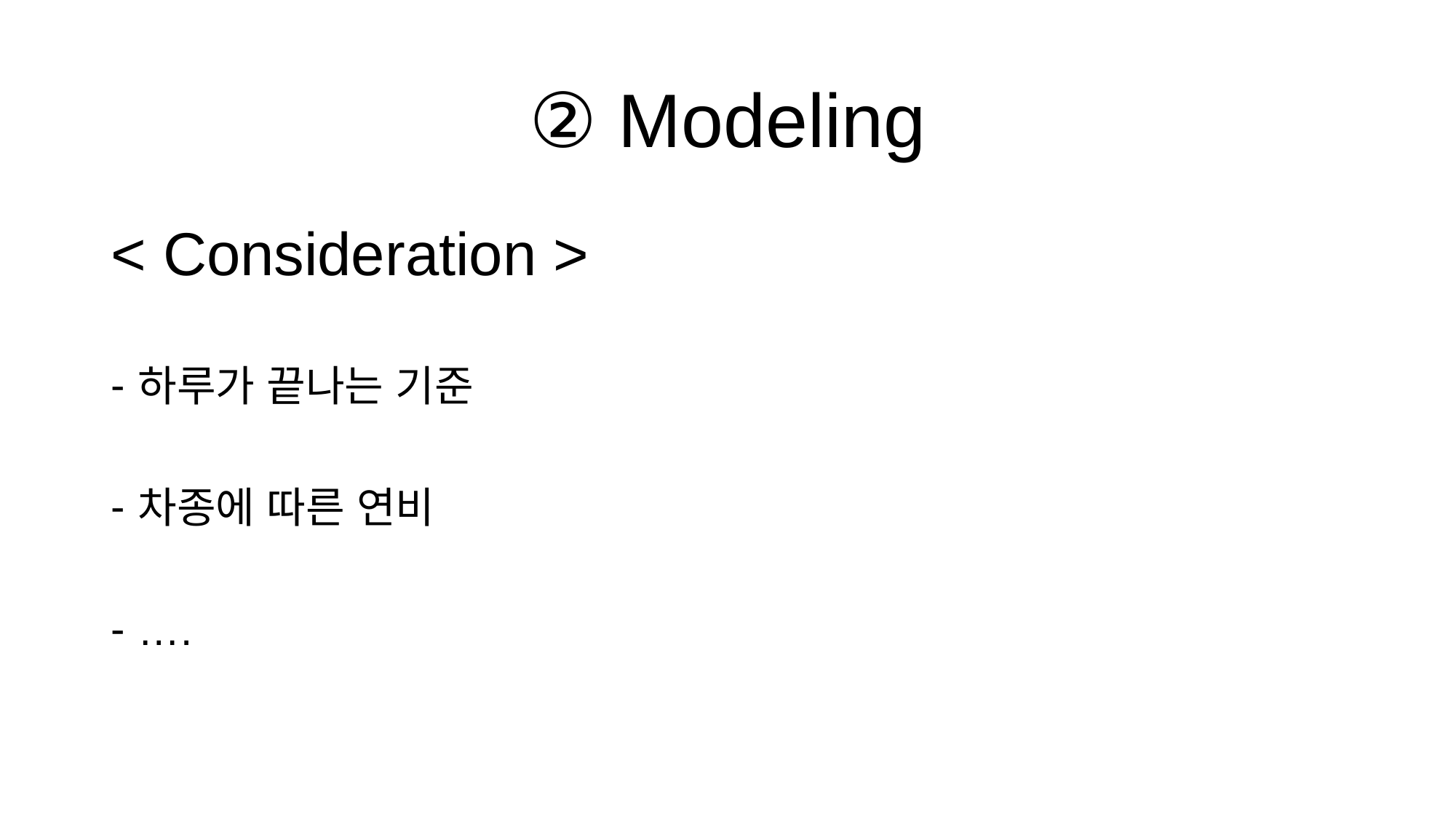

# ② Modeling
< Consideration >

하루가 끝나는 기준

차종에 따른 연비

….